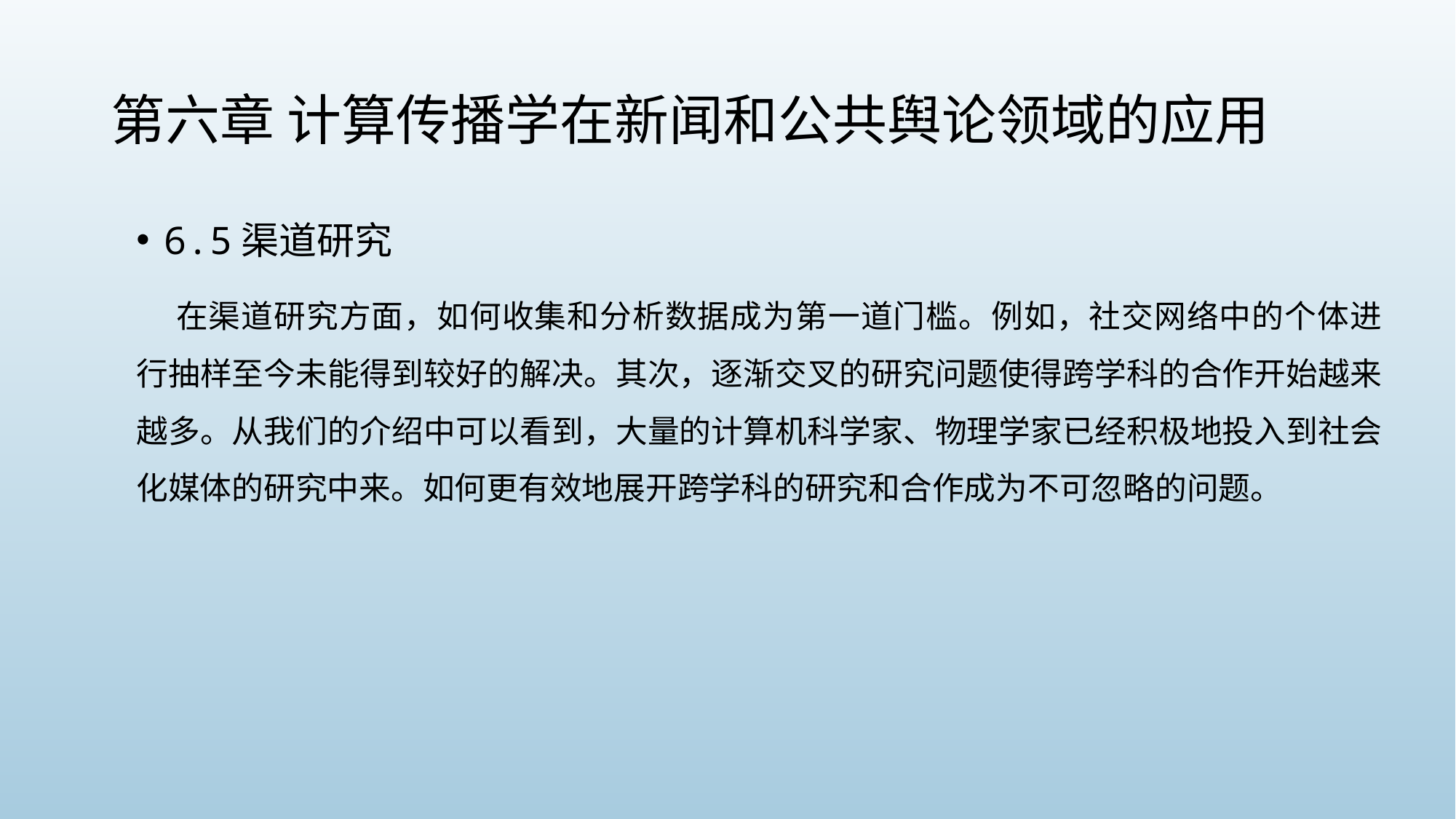

# 第六章 计算传播学在新闻和公共舆论领域的应用
6.5渠道研究
    在渠道研究方面，如何收集和分析数据成为第一道门槛。例如，社交网络中的个体进行抽样至今未能得到较好的解决。其次，逐渐交叉的研究问题使得跨学科的合作开始越来越多。从我们的介绍中可以看到，大量的计算机科学家、物理学家已经积极地投入到社会化媒体的研究中来。如何更有效地展开跨学科的研究和合作成为不可忽略的问题。